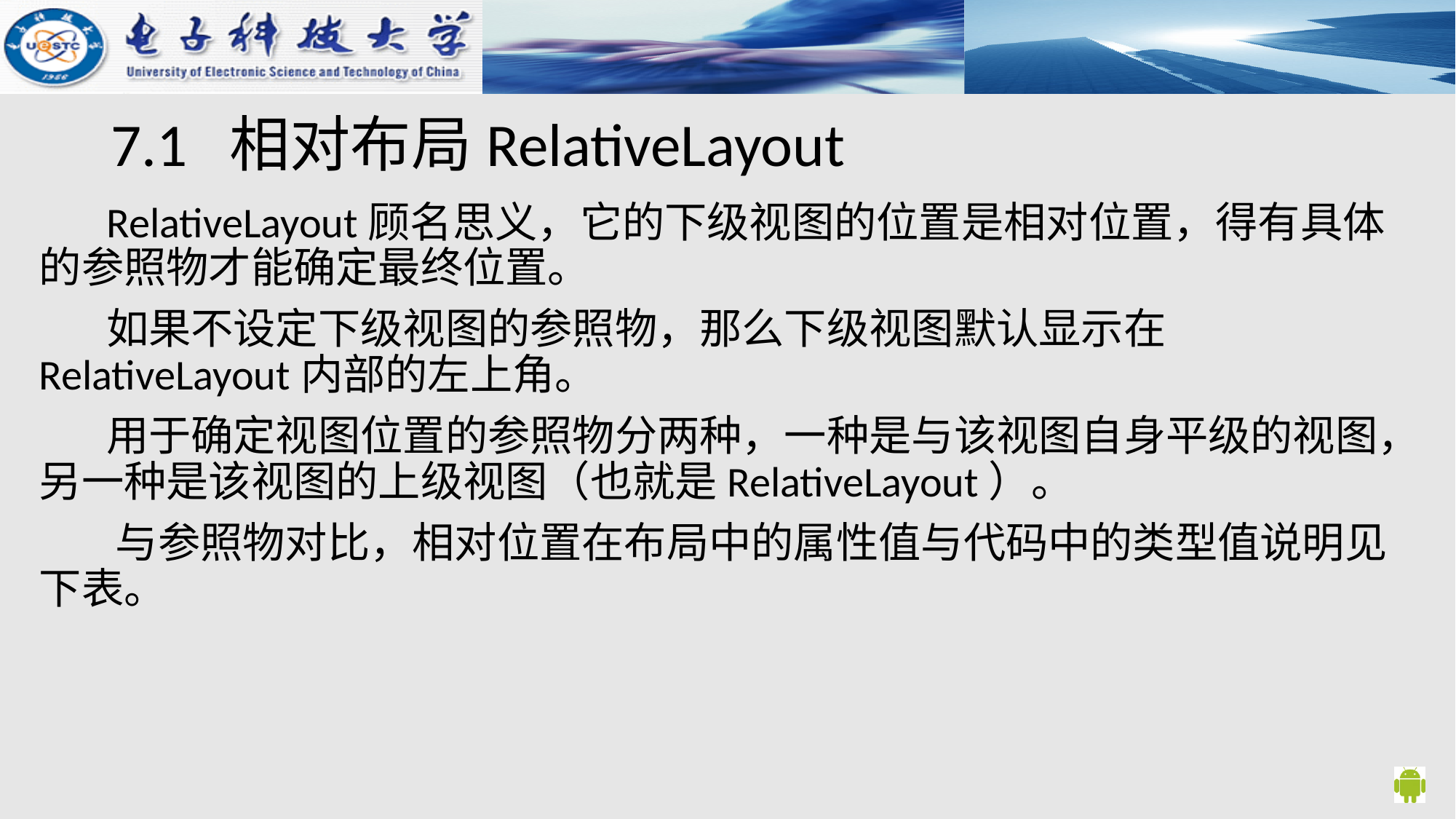

# 7.1  相对布局RelativeLayout
       RelativeLayout顾名思义，它的下级视图的位置是相对位置，得有具体的参照物才能确定最终位置。
      如果不设定下级视图的参照物，那么下级视图默认显示在RelativeLayout内部的左上角。
      用于确定视图位置的参照物分两种，一种是与该视图自身平级的视图，另一种是该视图的上级视图（也就是RelativeLayout）。
       与参照物对比，相对位置在布局中的属性值与代码中的类型值说明见下表。